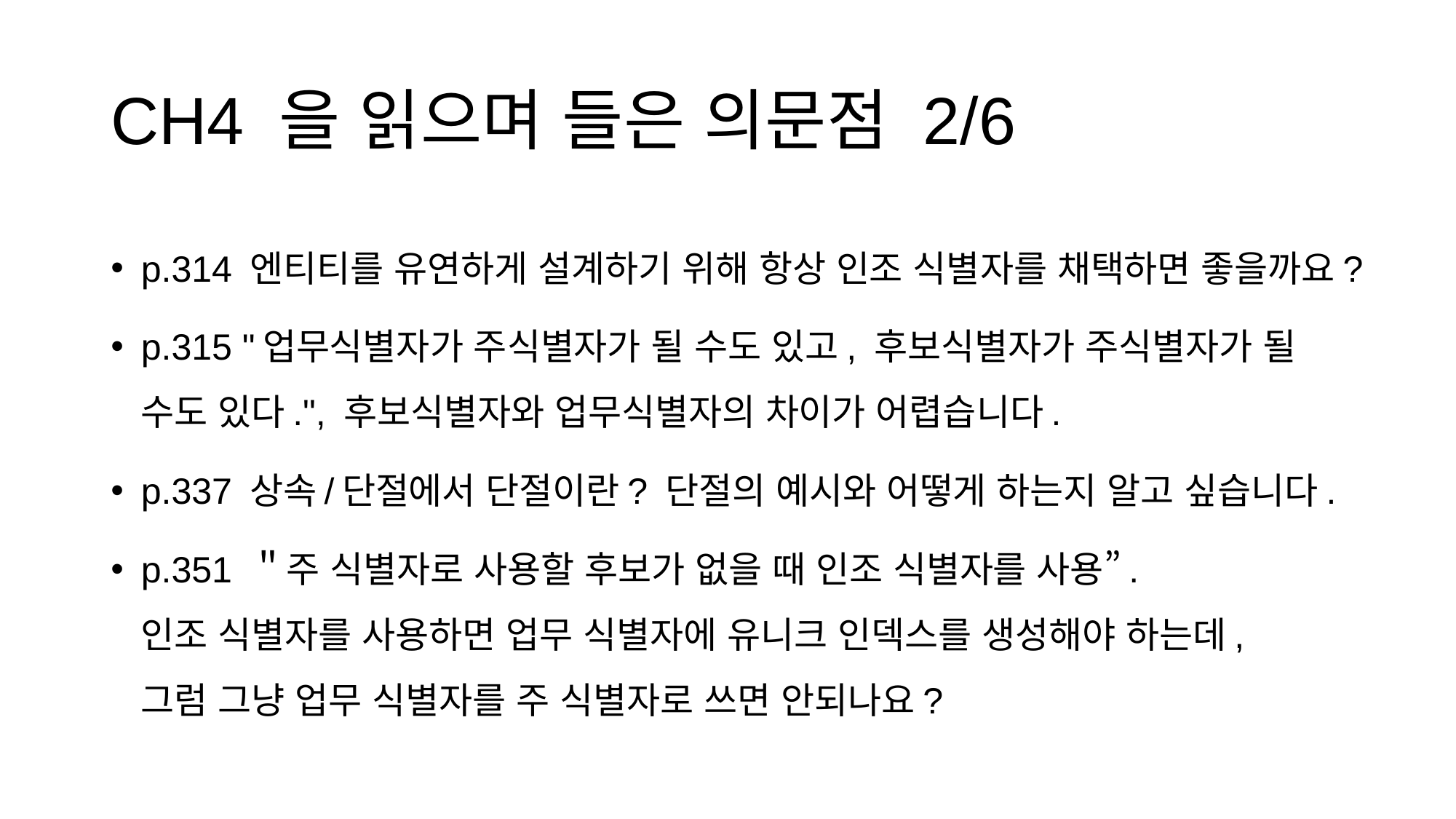

# CH4 을 읽으며 들은 의문점 2/6
p.314 엔티티를 유연하게 설계하기 위해 항상 인조 식별자를 채택하면 좋을까요?
p.315 "업무식별자가 주식별자가 될 수도 있고, 후보식별자가 주식별자가 될 수도 있다.", 후보식별자와 업무식별자의 차이가 어렵습니다.
p.337 상속/단절에서 단절이란? 단절의 예시와 어떻게 하는지 알고 싶습니다.
p.351 ＂주 식별자로 사용할 후보가 없을 때 인조 식별자를 사용”.
인조 식별자를 사용하면 업무 식별자에 유니크 인덱스를 생성해야 하는데,
그럼 그냥 업무 식별자를 주 식별자로 쓰면 안되나요?